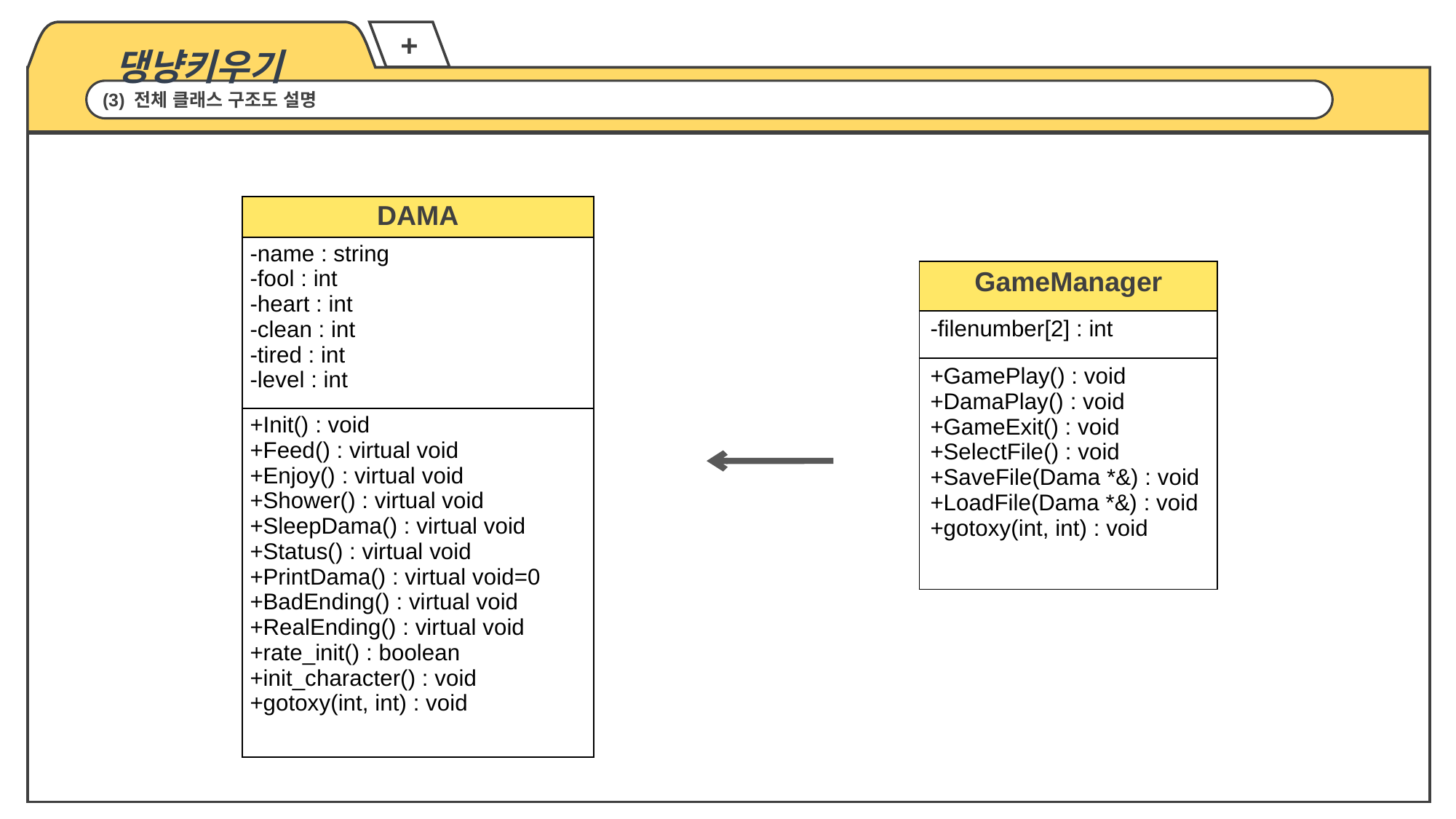

댕냥키우기
+

(3) 전체 클래스 구조도 설명

| DAMA |
| --- |
| -name : string -fool : int -heart : int -clean : int -tired : int -level : int |
| +Init() : void +Feed() : virtual void +Enjoy() : virtual void +Shower() : virtual void +SleepDama() : virtual void +Status() : virtual void +PrintDama() : virtual void=0 +BadEnding() : virtual void +RealEnding() : virtual void +rate\_init() : boolean +init\_character() : void +gotoxy(int, int) : void |
| GameManager |
| --- |
| -filenumber[2] : int |
| +GamePlay() : void +DamaPlay() : void +GameExit() : void +SelectFile() : void +SaveFile(Dama \*&) : void +LoadFile(Dama \*&) : void +gotoxy(int, int) : void |